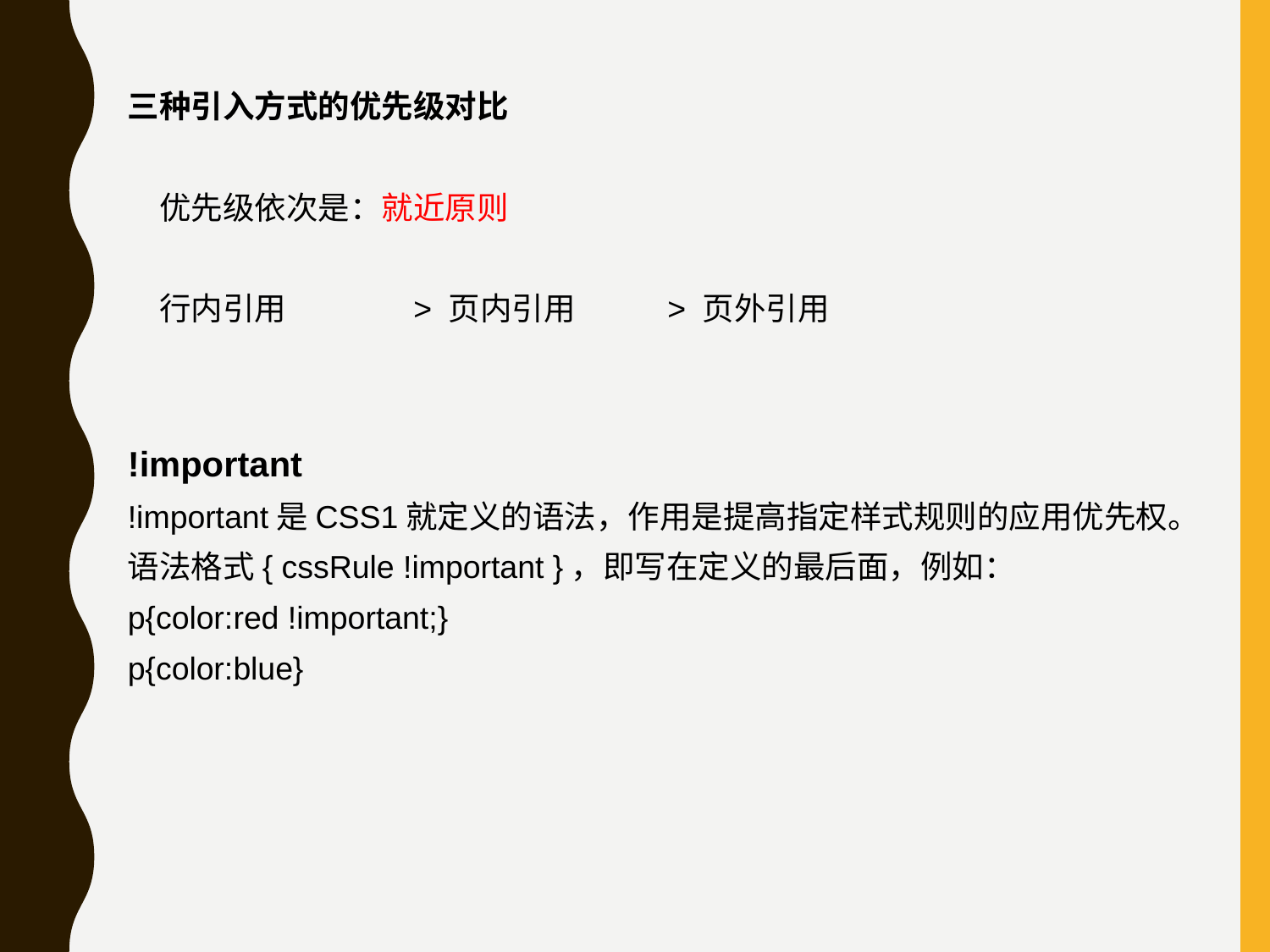

三种引入方式的优先级对比

	优先级依次是：就近原则

	行内引用	> 页内引用	> 页外引用

!important
!important是CSS1就定义的语法，作用是提高指定样式规则的应用优先权。
语法格式{ cssRule !important }，即写在定义的最后面，例如：
p{color:red !important;}
p{color:blue}